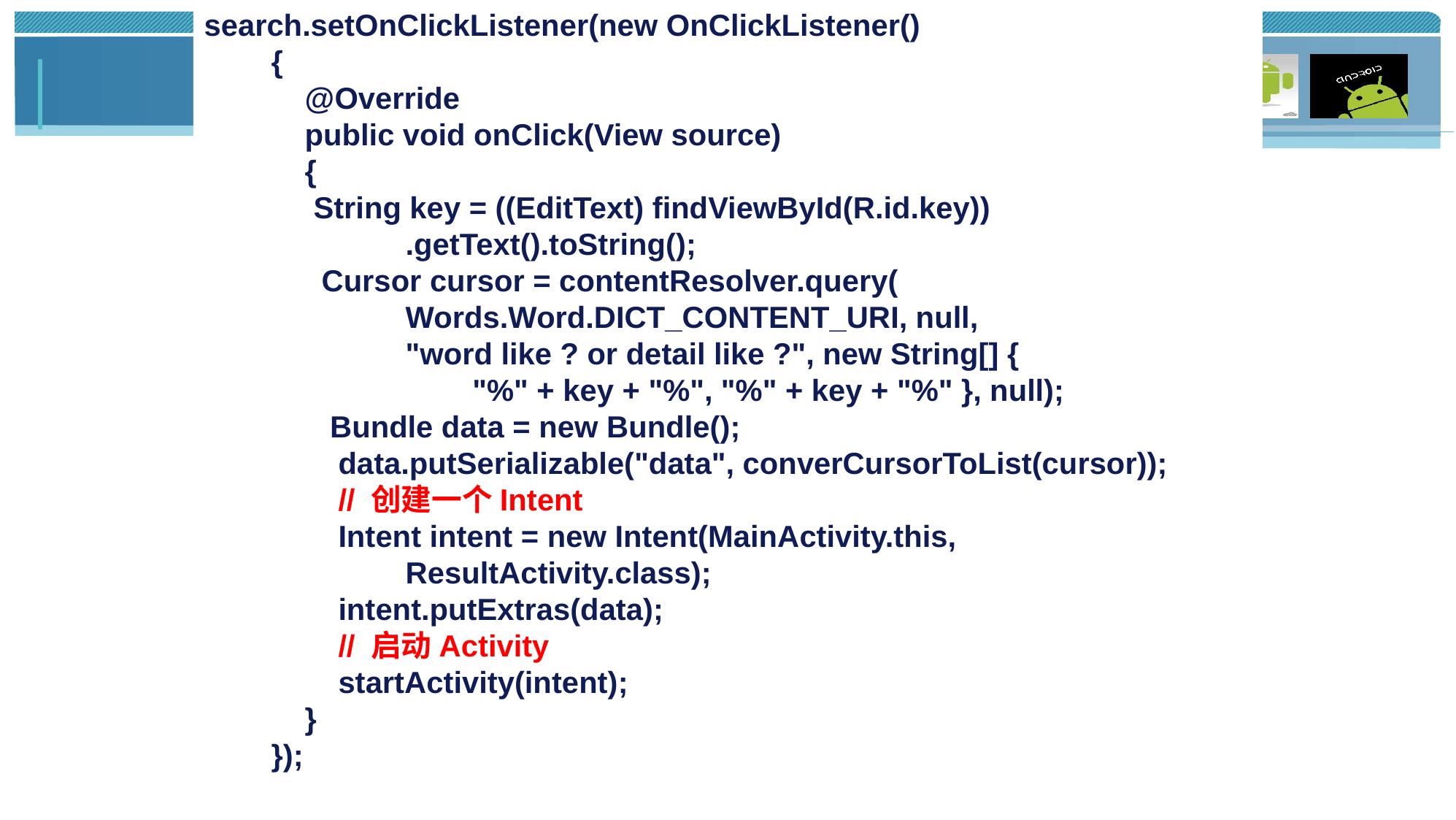

search.setOnClickListener(new OnClickListener()
        {
            @Override
            public void onClick(View source)
            {
	String key = ((EditText) findViewById(R.id.key))
                        .getText().toString();
              Cursor cursor = contentResolver.query(
                        Words.Word.DICT_CONTENT_URI, null,
                        "word like ? or detail like ?", new String[] {
                                "%" + key + "%", "%" + key + "%" }, null);
               Bundle data = new Bundle();
                data.putSerializable("data", converCursorToList(cursor));
                // 创建一个Intent
                Intent intent = new Intent(MainActivity.this,
                        ResultActivity.class);
                intent.putExtras(data);
                // 启动Activity
                startActivity(intent);
            }
        });